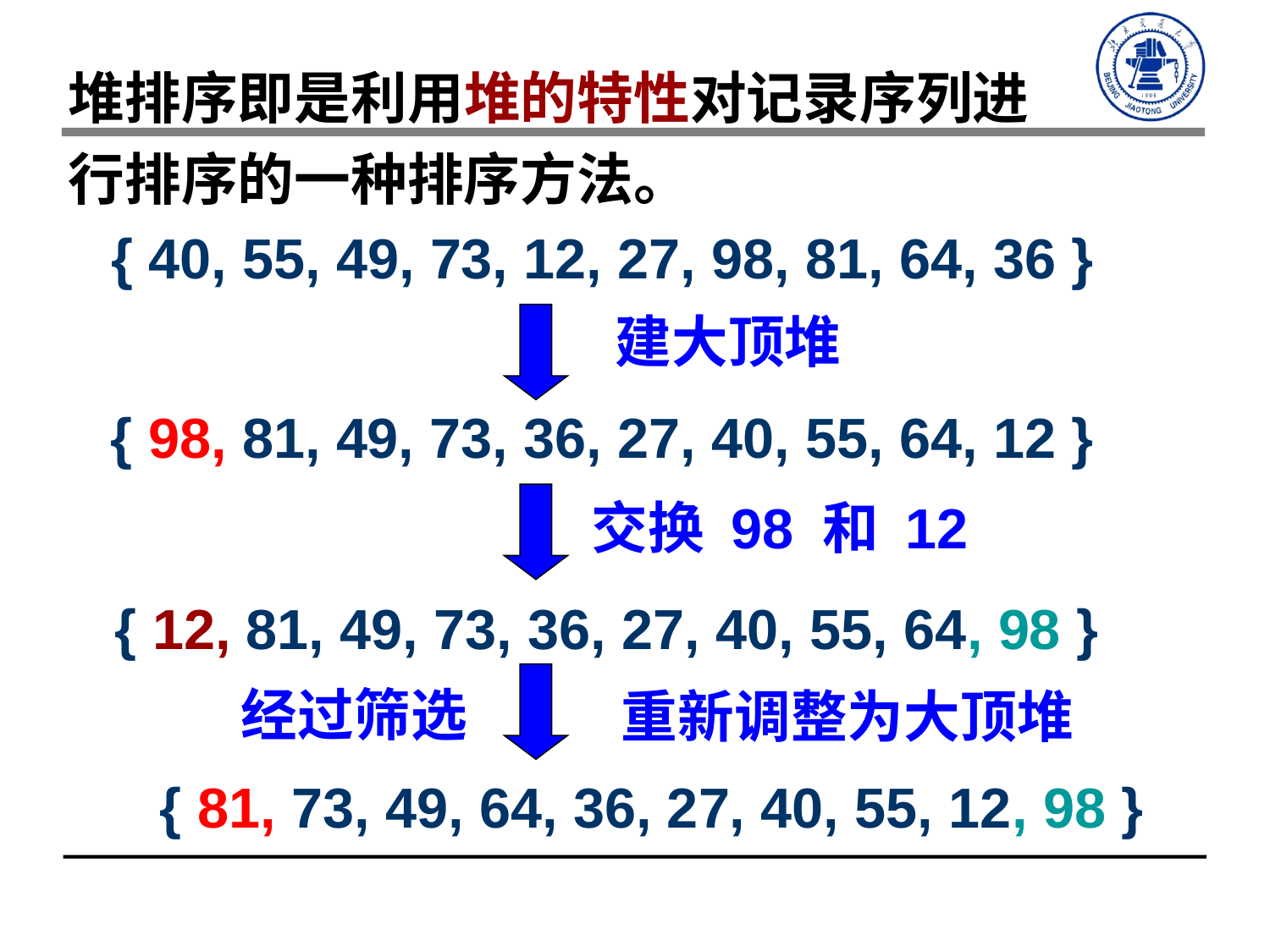

堆排序即是利用堆的特性对记录序列进行排序的一种排序方法。
{ 40, 55, 49, 73, 12, 27, 98, 81, 64, 36 }
建大顶堆

{ 98, 81, 49, 73, 36, 27, 40, 55, 64, 12 }

交换 98 和 12
{ 12, 81, 49, 73, 36, 27, 40, 55, 64, 98 }

经过筛选
重新调整为大顶堆
{ 81, 73, 49, 64, 36, 27, 40, 55, 12, 98 }